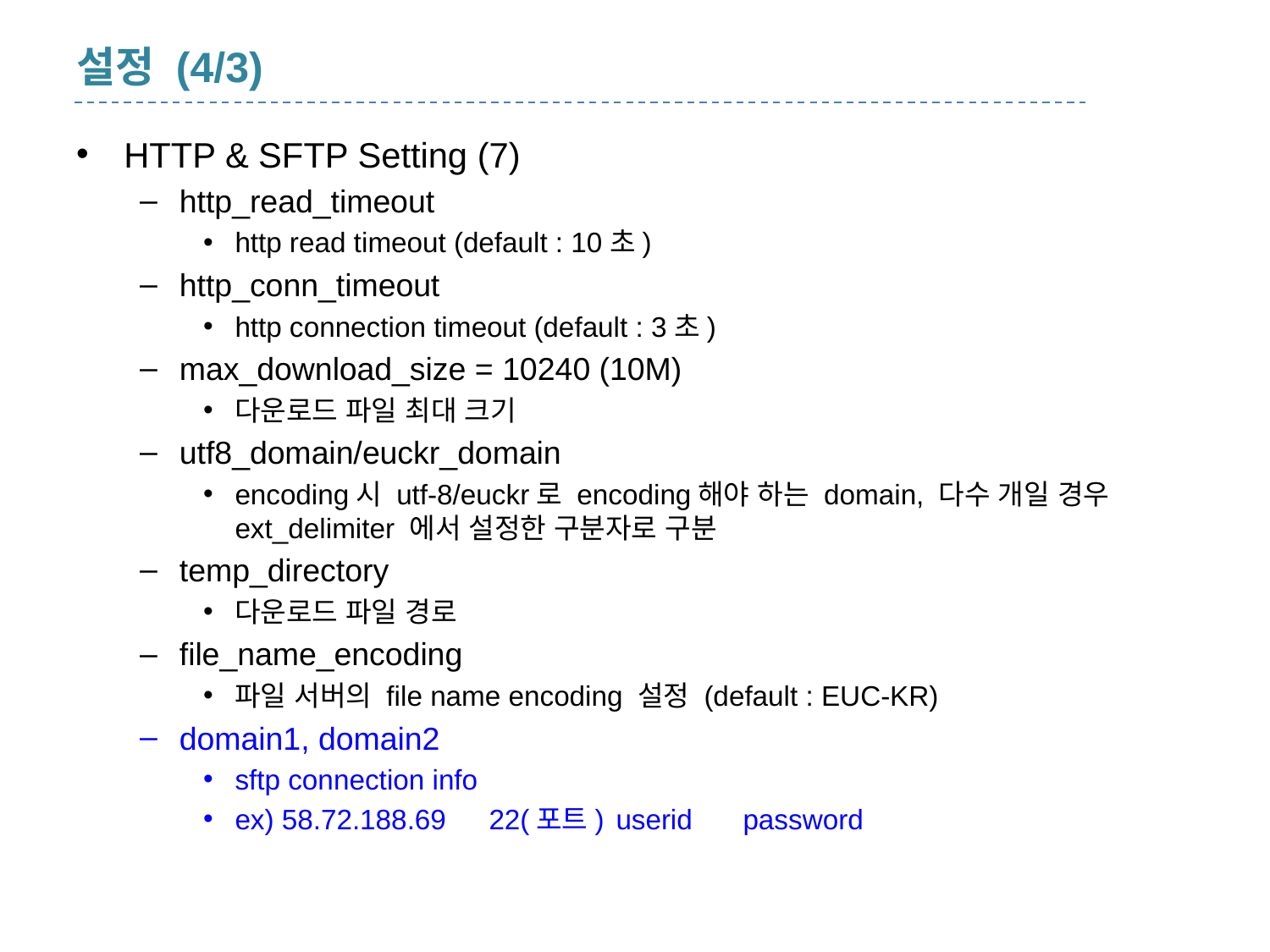

# 설정 (4/3)
HTTP & SFTP Setting (7)
http_read_timeout
http read timeout (default : 10초)
http_conn_timeout
http connection timeout (default : 3초)
max_download_size = 10240 (10M)
다운로드 파일 최대 크기
utf8_domain/euckr_domain
encoding시 utf-8/euckr로 encoding해야 하는 domain, 다수 개일 경우 ext_delimiter 에서 설정한 구분자로 구분
temp_directory
다운로드 파일 경로
file_name_encoding
파일 서버의 file name encoding 설정 (default : EUC-KR)
domain1, domain2
sftp connection info
ex) 58.72.188.69	22(포트)	userid	password